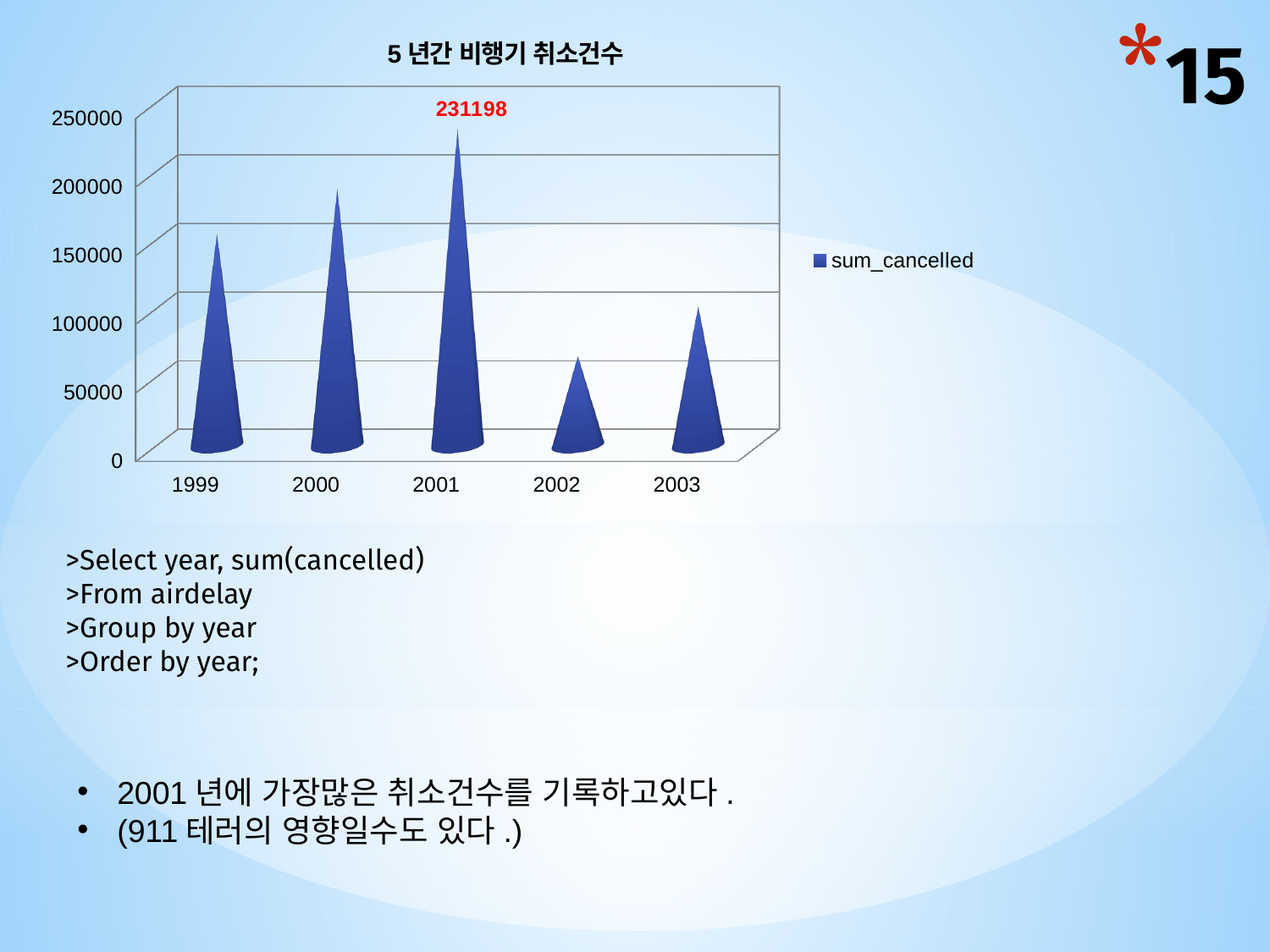

[unsupported chart]

# 15
>Select year, sum(cancelled)
>From airdelay
>Group by year
>Order by year;
2001년에 가장많은 취소건수를 기록하고있다.
(911테러의 영향일수도 있다.)